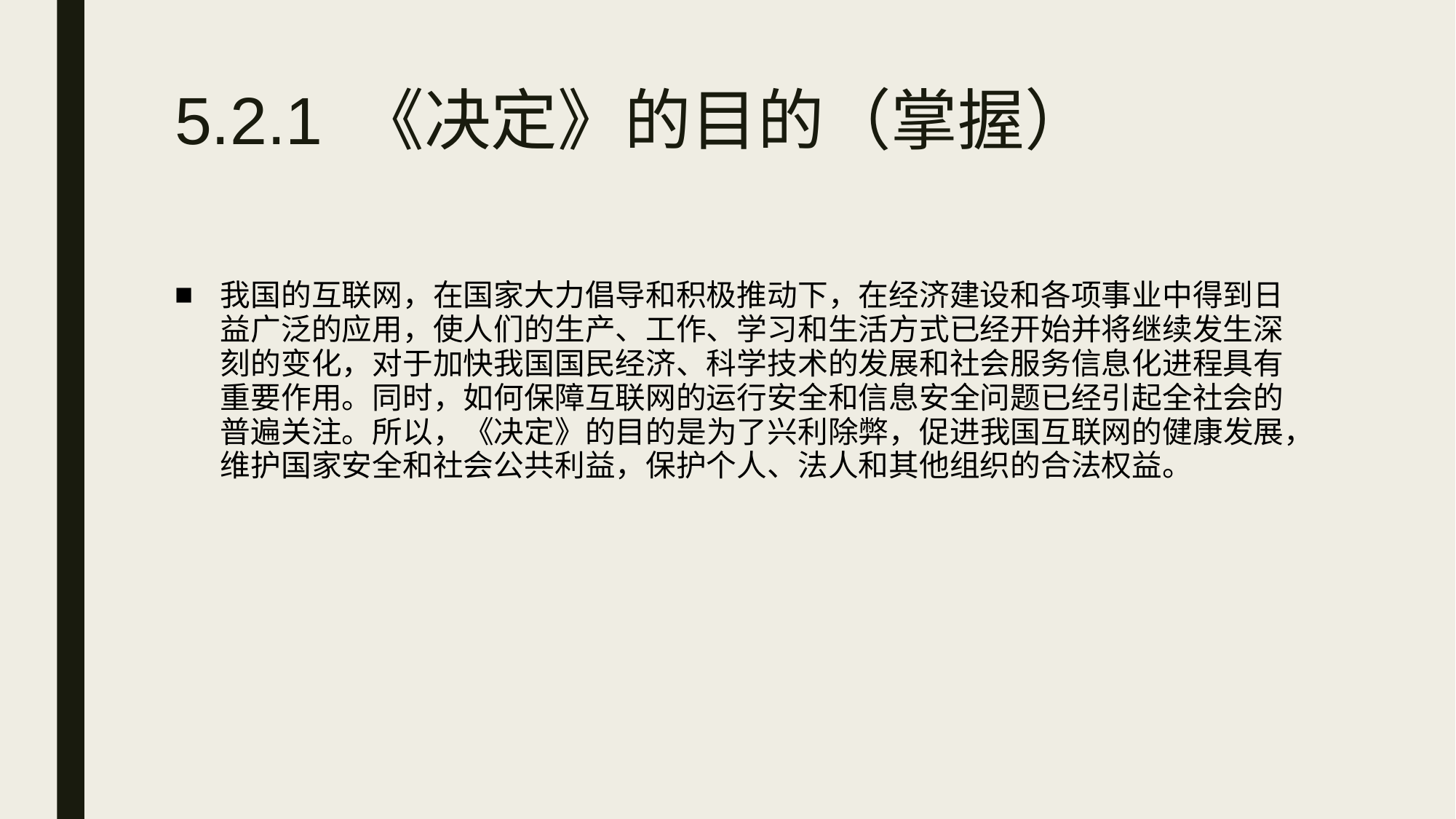

# 5.2.1 《决定》的目的（掌握）
我国的互联网，在国家大力倡导和积极推动下，在经济建设和各项事业中得到日益广泛的应用，使人们的生产、工作、学习和生活方式已经开始并将继续发生深刻的变化，对于加快我国国民经济、科学技术的发展和社会服务信息化进程具有重要作用。同时，如何保障互联网的运行安全和信息安全问题已经引起全社会的普遍关注。所以，《决定》的目的是为了兴利除弊，促进我国互联网的健康发展，维护国家安全和社会公共利益，保护个人、法人和其他组织的合法权益。